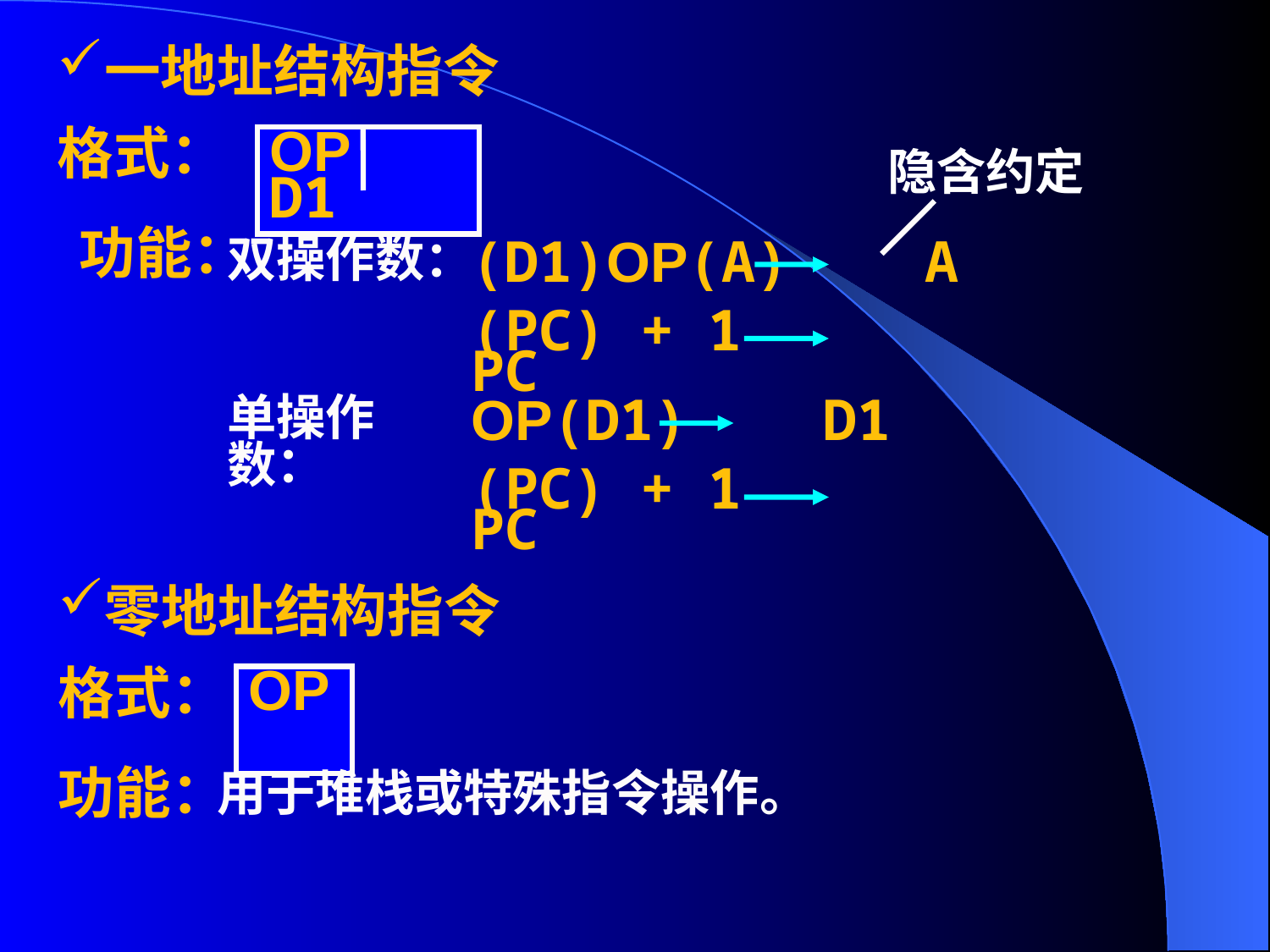

一地址结构指令
格式：
OP  D1

隐含约定

功能：
双操作数：
(D1)OP(A)    A
(PC) + 1     PC

单操作数：
OP(D1)    D1
(PC) + 1     PC

零地址结构指令
格式：
OP
功能：
用于堆栈或特殊指令操作。